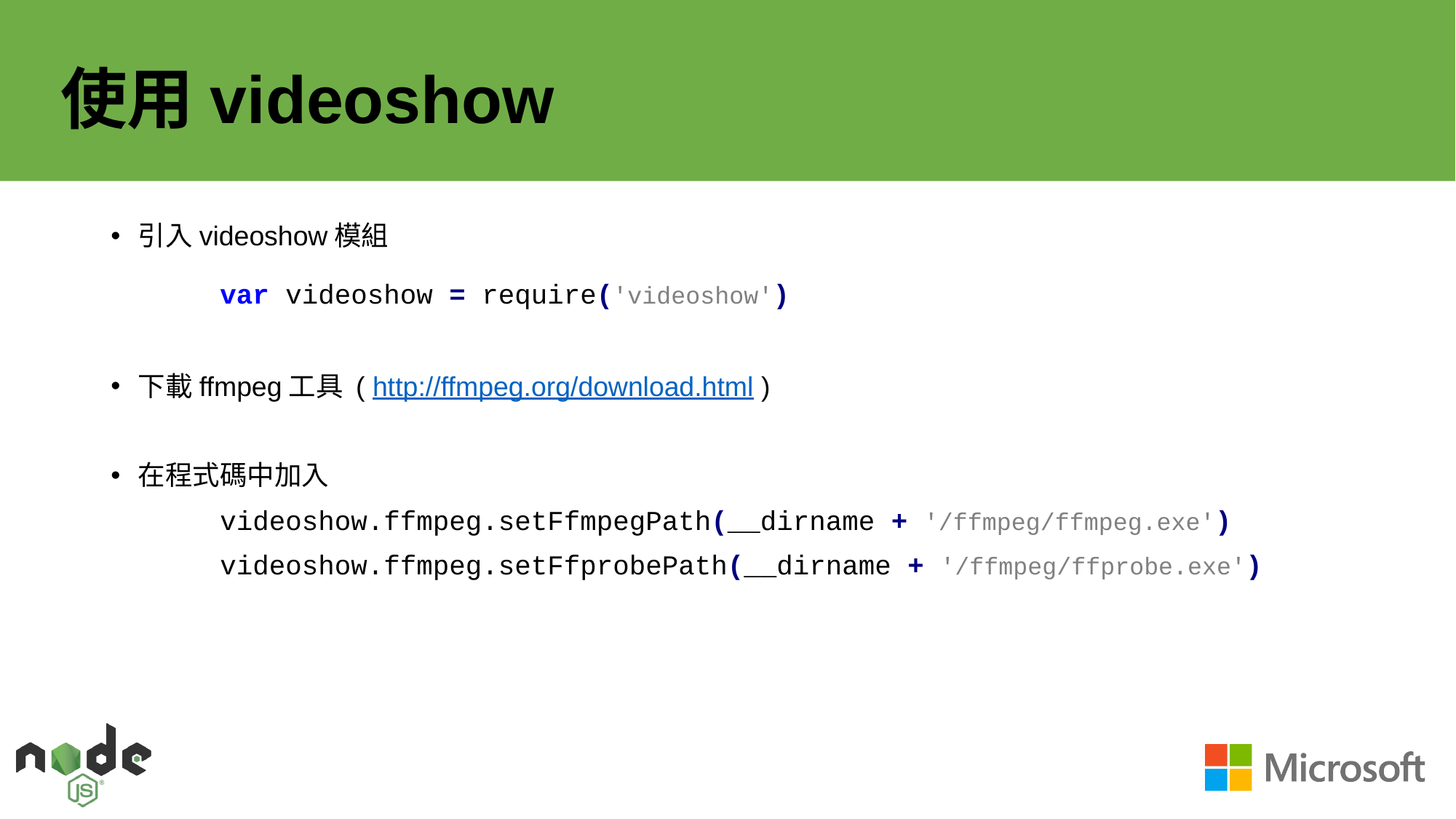

# 使用videoshow
引入videoshow模組
	var videoshow = require('videoshow')

下載ffmpeg工具 ( http://ffmpeg.org/download.html )

在程式碼中加入
	videoshow.ffmpeg.setFfmpegPath(__dirname + '/ffmpeg/ffmpeg.exe')
	videoshow.ffmpeg.setFfprobePath(__dirname + '/ffmpeg/ffprobe.exe')